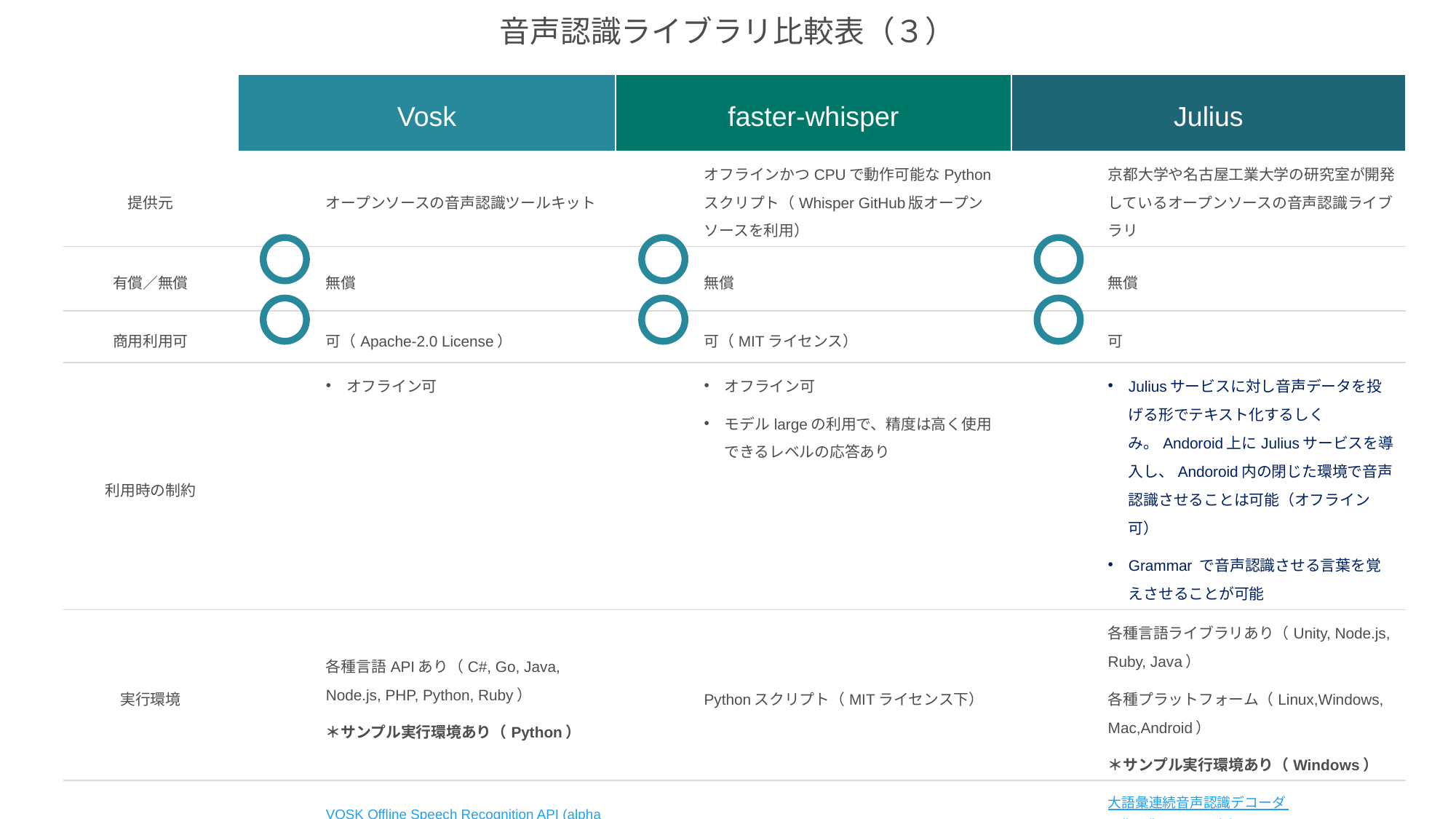

# 音声認識ライブラリ比較表（３）
|  | Vosk |  | faster-whisper |  | Julius |  |
| --- | --- | --- | --- | --- | --- | --- |
| 提供元 |  | オープンソースの音声認識ツールキット |  | オフラインかつCPUで動作可能なPythonスクリプト（Whisper GitHub版オープンソースを利用） |  | 京都大学や名古屋工業大学の研究室が開発しているオープンソースの音声認識ライブラリ |
| 有償／無償 |  | 無償 |  | 無償 |  | 無償 |
| 商用利用可 |  | 可（Apache-2.0 License） |  | 可（MITライセンス） |  | 可 |
| 利用時の制約 |  | オフライン可 |  | オフライン可 モデルlargeの利用で、精度は高く使用できるレベルの応答あり |  | Juliusサービスに対し音声データを投げる形でテキスト化するしくみ。Andoroid上にJuliusサービスを導入し、Andoroid内の閉じた環境で音声認識させることは可能（オフライン可） Grammar で音声認識させる言葉を覚えさせることが可能 |
| 実行環境 |  | 各種言語APIあり（C#, Go, Java, Node.js, PHP, Python, Ruby） ＊サンプル実行環境あり（Python） |  | Pythonスクリプト（MITライセンス下） |  | 各種言語ライブラリあり（Unity, Node.js, Ruby, Java） 各種プラットフォーム（Linux,Windows, Mac,Android） ＊サンプル実行環境あり（Windows） |
| 関連URL |  | VOSK Offline Speech Recognition API (alphacephei.com) GitHub - alphacep/vosk-api: Offline speech recognition API for Android, iOS, Raspberry Pi and servers with Python, Java, C# and Node |  |  |  | 大語彙連続音声認識デコーダ Julius (kyoto-u.ac.jp) Julius プロジェクト日本語トップページ - OSDN |